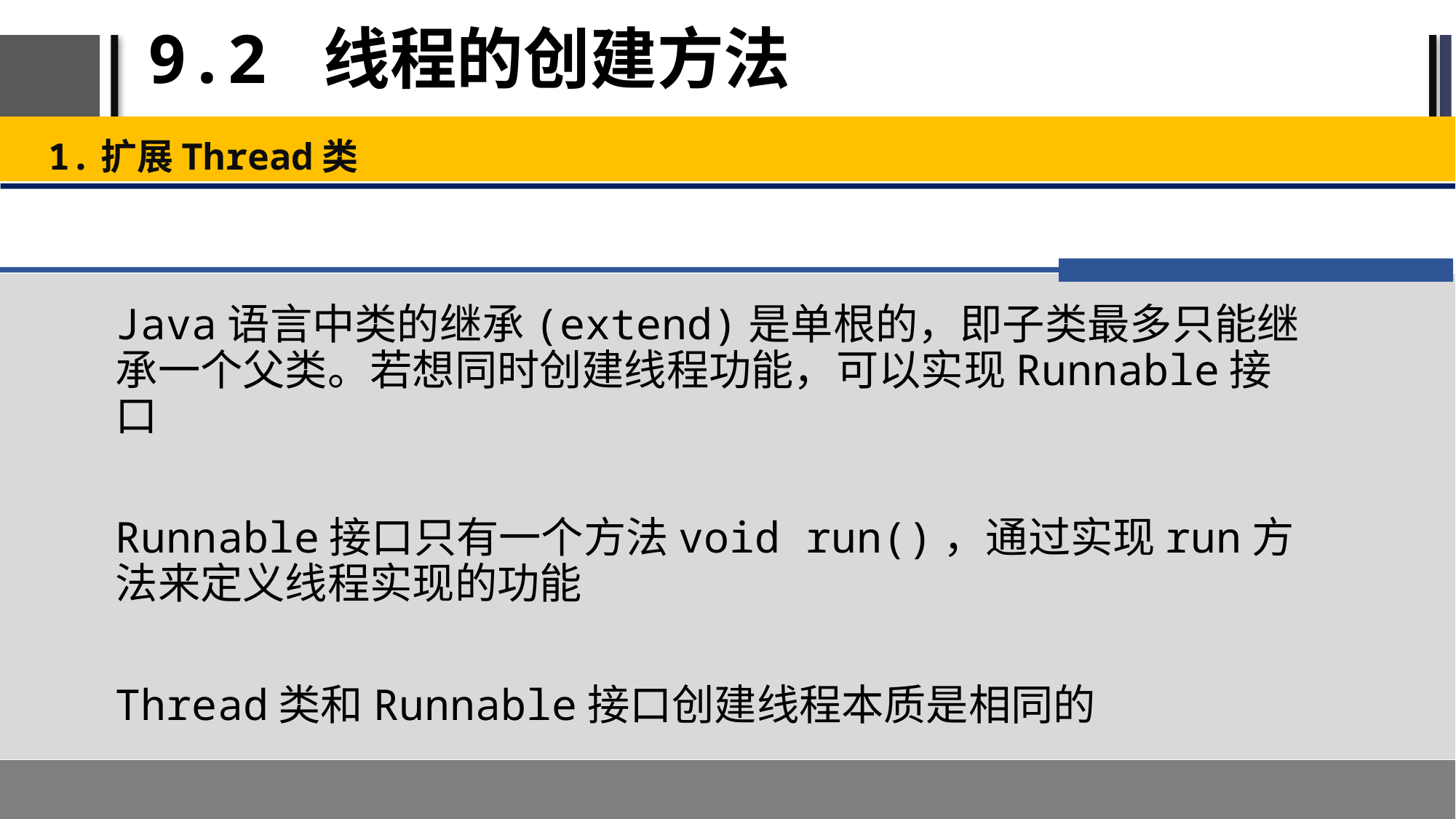

# 9.2 线程的创建方法

1.扩展Thread类

Java语言中类的继承(extend)是单根的，即子类最多只能继承一个父类。若想同时创建线程功能，可以实现Runnable接口

Runnable接口只有一个方法void run()，通过实现run方法来定义线程实现的功能

Thread类和Runnable接口创建线程本质是相同的